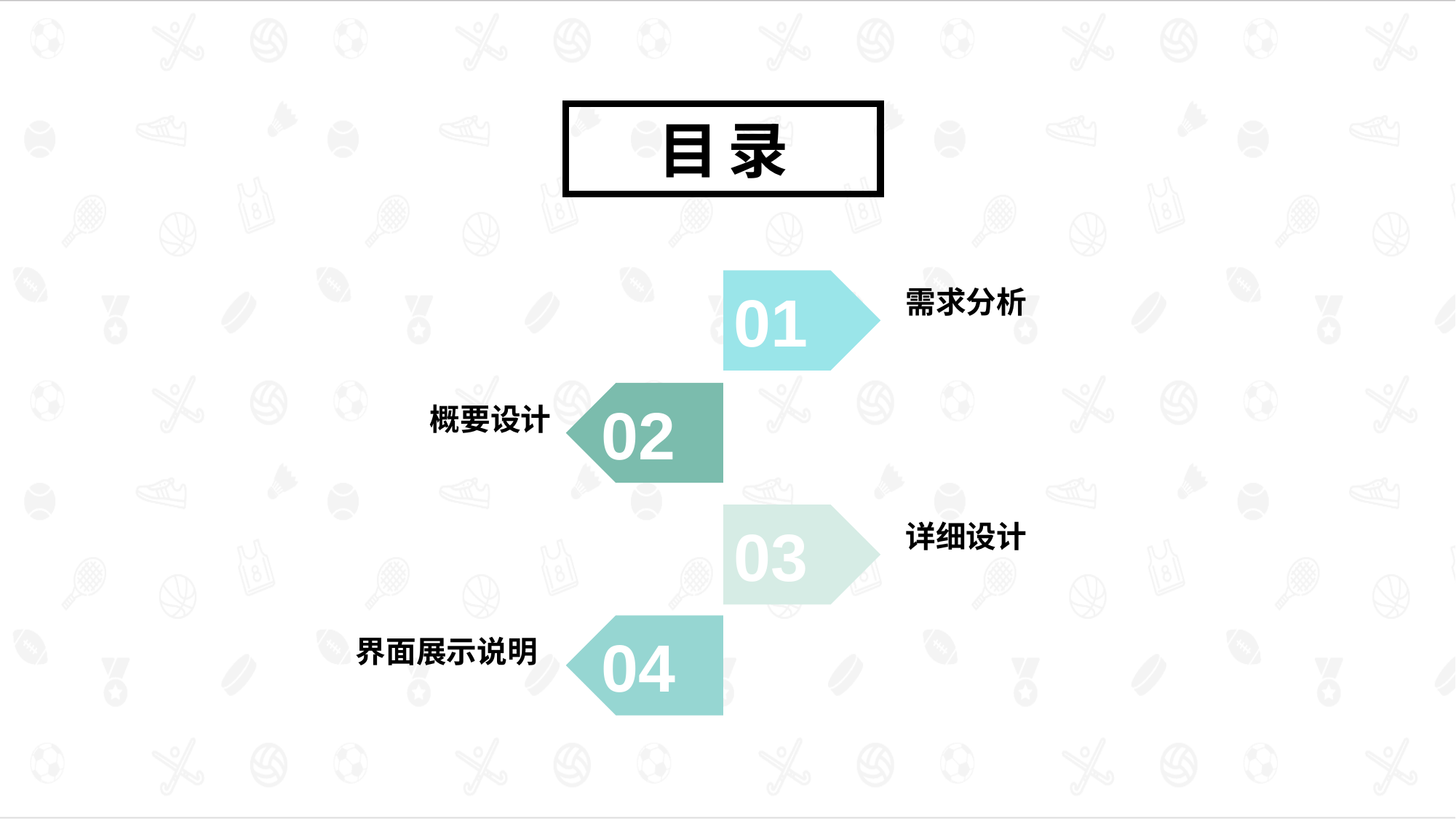

目录
01
需求分析

02
       		概要设计

03
详细设计
04
     	    界面展示说明